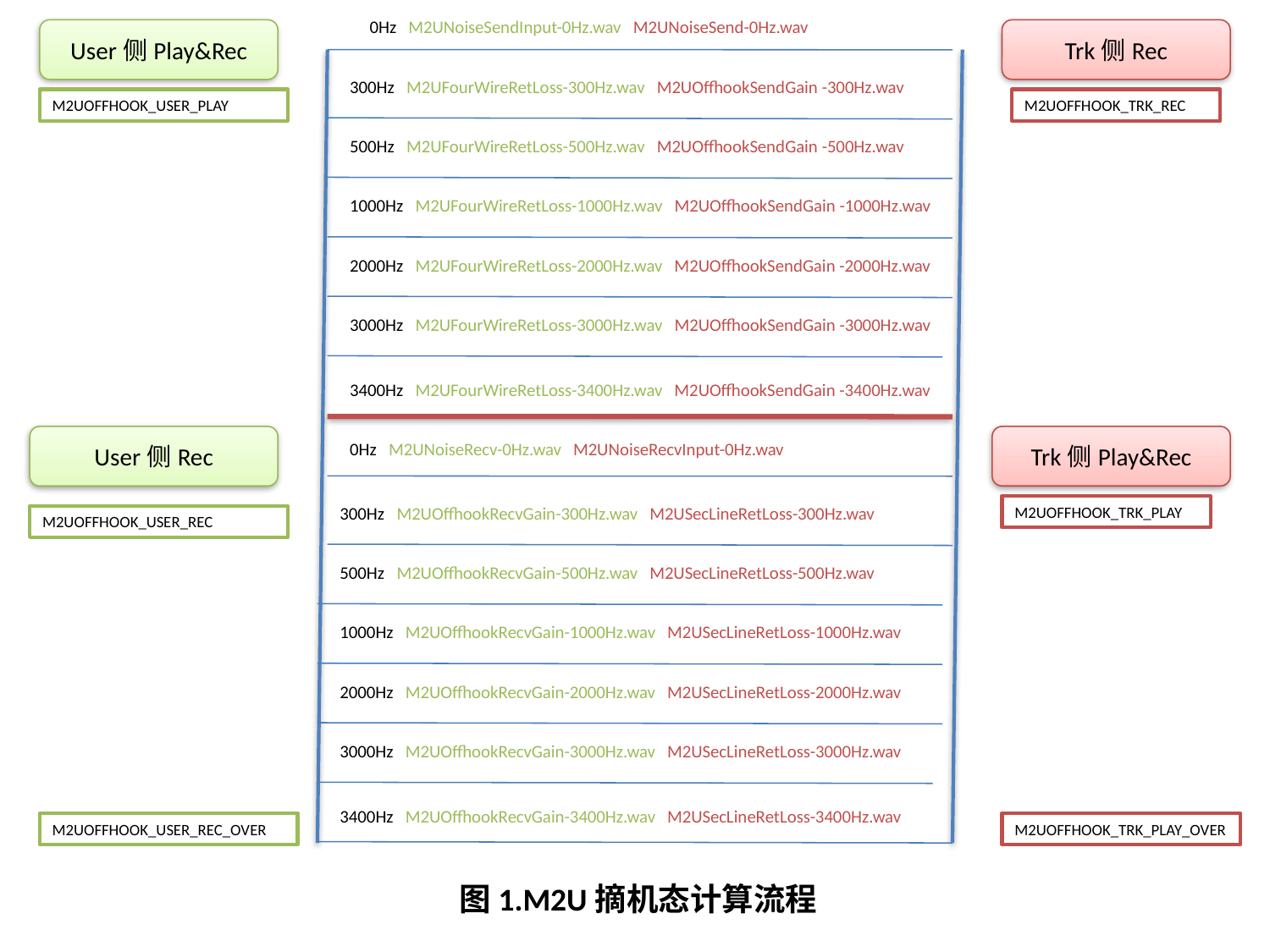

0Hz   M2UNoiseSendInput-0Hz.wav   M2UNoiseSend-0Hz.wav
User侧Play&Rec
Trk侧Rec
300Hz   M2UFourWireRetLoss-300Hz.wav   M2UOffhookSendGain -300Hz.wav
M2UOFFHOOK_USER_PLAY
M2UOFFHOOK_TRK_REC
500Hz   M2UFourWireRetLoss-500Hz.wav   M2UOffhookSendGain -500Hz.wav
1000Hz   M2UFourWireRetLoss-1000Hz.wav   M2UOffhookSendGain -1000Hz.wav
2000Hz   M2UFourWireRetLoss-2000Hz.wav   M2UOffhookSendGain -2000Hz.wav
3000Hz   M2UFourWireRetLoss-3000Hz.wav   M2UOffhookSendGain -3000Hz.wav
3400Hz   M2UFourWireRetLoss-3400Hz.wav   M2UOffhookSendGain -3400Hz.wav
User侧Rec
Trk侧Play&Rec
0Hz   M2UNoiseRecv-0Hz.wav   M2UNoiseRecvInput-0Hz.wav
300Hz   M2UOffhookRecvGain-300Hz.wav   M2USecLineRetLoss-300Hz.wav
M2UOFFHOOK_TRK_PLAY
M2UOFFHOOK_USER_REC
500Hz   M2UOffhookRecvGain-500Hz.wav   M2USecLineRetLoss-500Hz.wav
1000Hz   M2UOffhookRecvGain-1000Hz.wav   M2USecLineRetLoss-1000Hz.wav
2000Hz   M2UOffhookRecvGain-2000Hz.wav   M2USecLineRetLoss-2000Hz.wav
3000Hz   M2UOffhookRecvGain-3000Hz.wav   M2USecLineRetLoss-3000Hz.wav
3400Hz   M2UOffhookRecvGain-3400Hz.wav   M2USecLineRetLoss-3400Hz.wav
M2UOFFHOOK_USER_REC_OVER
M2UOFFHOOK_TRK_PLAY_OVER
图1.M2U摘机态计算流程